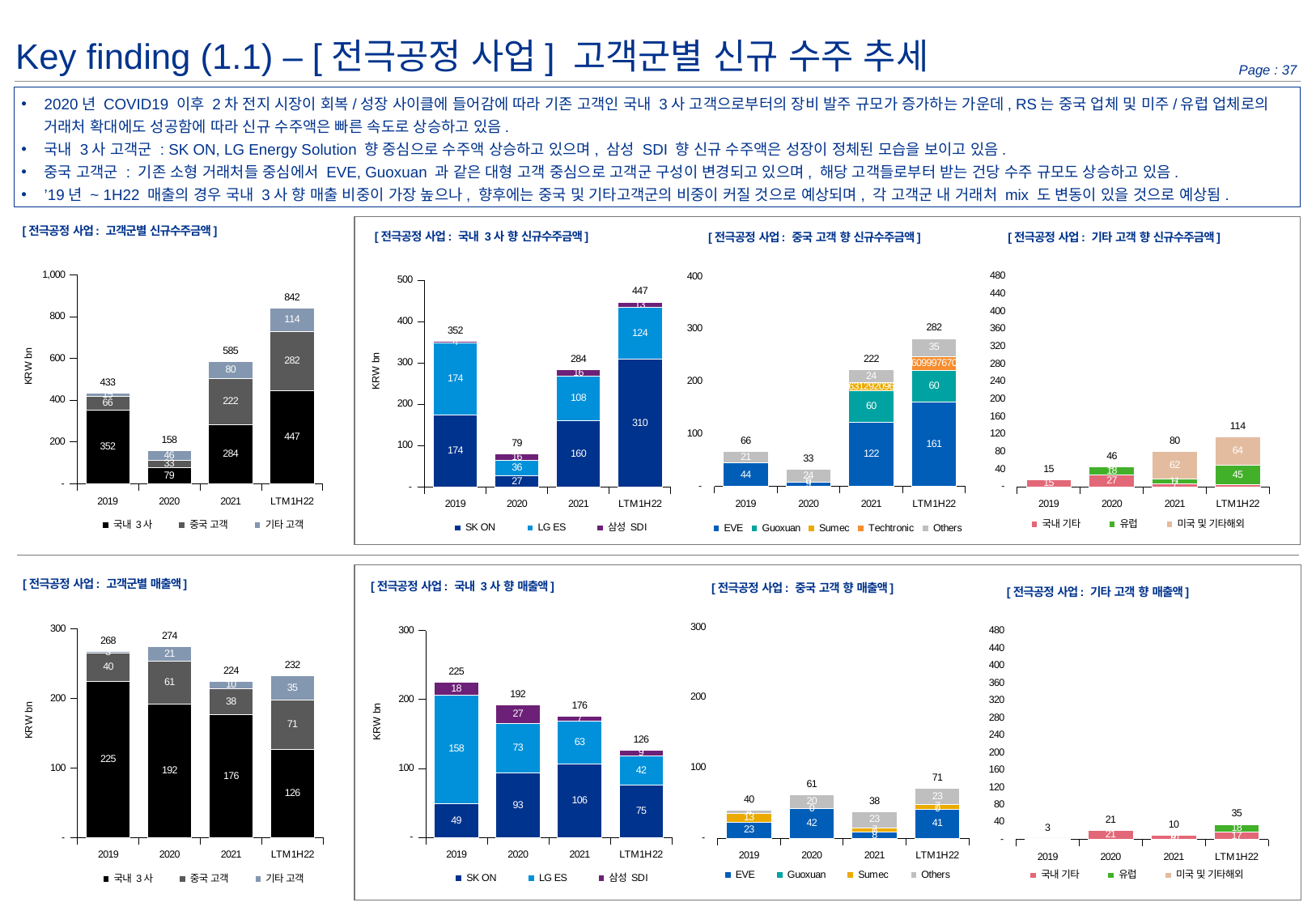

Key finding (1.1) – [전극공정 사업] 고객군별 신규 수주 추세
2020년 COVID19 이후 2차 전지 시장이 회복/성장 사이클에 들어감에 따라 기존 고객인 국내 3사 고객으로부터의 장비 발주 규모가 증가하는 가운데, RS는 중국 업체 및 미주/유럽 업체로의 거래처 확대에도 성공함에 따라 신규 수주액은 빠른 속도로 상승하고 있음.
국내 3사 고객군 : SK ON, LG Energy Solution 향 중심으로 수주액 상승하고 있으며, 삼성 SDI 향 신규 수주액은 성장이 정체된 모습을 보이고 있음.
중국 고객군 : 기존 소형 거래처들 중심에서 EVE, Guoxuan 과 같은 대형 고객 중심으로 고객군 구성이 변경되고 있으며, 해당 고객들로부터 받는 건당 수주 규모도 상승하고 있음.
’19년 ~ 1H22 매출의 경우 국내 3사 향 매출 비중이 가장 높으나, 향후에는 중국 및 기타고객군의 비중이 커질 것으로 예상되며, 각 고객군 내 거래처 mix 도 변동이 있을 것으로 예상됨.

### Chart: [전극공정 사업: 기타 고객 향 신규수주금액]

| Category | 국내 기타 | 유럽 | 미국 및 기타해외 |  | Total |
|---|---|---|---|---|---|
| 2019 | 15486490000.0 | None | 300000.0 | None | 15486790000.0 |
| 2020 | 27457873580.0 | 18349016420.0 | 2759396.0 | None | 45809649396.0 |
| 2021 | 6714973000.0 | 11037364579.0 | 61804184032.0 | None | 79556521611.0 |
| LTM1H22 | 4904705600.0 | 44712974068.0 | 63972344431.0 | None | 113590024099.0 |

### Chart: [전극공정 사업: 고객군별 신규수주금액]

| Category | 국내 3사 | 중국 고객 | 기타 고객 |  |  | Total |
|---|---|---|---|---|---|---|
| 2019 | 351614392039.42883 | 66239116931.5 | 15486790000.0 | None | None | 433340298970.92883 |
| 2020 | 79301879529.0 | 32778834834.0 | 45809649396.0 | None | None | 157890363759.0 |
| 2021 | 283827767230.862 | 221661299093.0 | 79556521611.0 | None | None | 585045587934.862 |
| LTM1H22 | 446819131360.66797 | 281636380093.0 | 113590024099.0 | None | None | 842045535552.668 |

### Chart: [전극공정 사업: 중국 고객 향 신규수주금액]

| Category | EVE | Guoxuan | Sumec | Techtronic | Others | Total |
|---|---|---|---|---|---|---|
| 2019 | 44421959054.8 | None | 724987000.0000014 | None | 21092170876.7 | 66239116931.5 |
| 2020 | 8628782893.0 | 4957674.0 | None | None | 24145094267.0 | 32778834834.0 |
| 2021 | 122165171111.0 | 59528490155.0 | 16312920960.0 | None | 23654716867.0 | 221661299093.0 |
| LTM1H22 | 161426685524.0 | 59589245731.0 | None | 26099976702.0 | 34520472136.0 | 281636380093.0 |

### Chart: [전극공정 사업: 국내 3사 향 신규수주금액]

| Category | SK ON | LG ES | 삼성 SDI |  |  | Total |
|---|---|---|---|---|---|---|
| 2019 | 174265715887.0 | 173814689112.42883 | 3533987040.0 | None | None | 351614392039.42883 |
| 2020 | 27424060527.0 | 36245652127.0 | 15632166875.0 | None | None | 79301879529.0 |
| 2021 | 159840707597.0 | 108429630880.862 | 15557428753.0 | None | None | 283827767230.862 |
| LTM1H22 | 309937342839.0 | 124028017174.668 | 12853771347.0 | None | None | 446819131360.66797 |

### Chart: [전극공정 사업: 기타 고객 향 매출액]

| Category | 국내 기타 | 유럽 | 미국 및 기타해외 |  | Total |
|---|---|---|---|---|---|
| 2019 | 3066950000.0 | 0.0 | 300000.0 | None | 3067250000.0 |
| 2020 | 20936086980.0 | 0.0 | 0.0 | None | 20936086980.0 |
| 2021 | 10234069600.0 | 2505029.0 | 2684000.0 | None | 10239258629.0 |
| LTM1H22 | 16505361600.0 | 18268704057.0 | 0.0 | None | 34774065657.0 |

### Chart: [전극공정 사업: 고객군별 매출액]

| Category | 국내 3사 | 중국 고객 | 기타 고객 |  |  | Total |
|---|---|---|---|---|---|---|
| 2019 | 224959419807.5028 | 39710523869.5 | 3067250000.0 | None | None | 267737193677.0028 |
| 2020 | 192083854551.0 | 61383896942.0 | 20936086980.0 | None | None | 274403838473.0 |
| 2021 | 176269420869.53 | 37756602214.0 | 10239258629.0 | None | None | 224265281712.53 |
| LTM1H22 | 126391203247.0 | 70825603364.0 | 34774065657.0 | None | None | 231990872268.0 |

### Chart: [전극공정 사업: 중국 고객 향 매출액]

| Category | EVE | Guoxuan | Sumec | Others | Total |
|---|---|---|---|---|---|
| 2019 | 22929677103.8 | None | 12811648000.0 | 3969198765.7 | 39710523869.5 |
| 2020 | 41742489876.0 | 4957674.0 | 0.0 | 19636449392.0 | 61383896942.0 |
| 2021 | 8302986030.0 | 43234125.0 | 6645560960.0 | 22764821099.0 | 37756602214.0 |
| LTM1H22 | 41320766873.0 | 89496756.0 | 6645560960.0 | 22769778775.0 | 70825603364.0 |

### Chart: [전극공정 사업: 국내 3사 향 매출액]

| Category | SK ON | LG ES | 삼성 SDI |  |  | Total |
|---|---|---|---|---|---|---|
| 2019 | 48930398600.0 | 157820804807.5028 | 18208216400.0 | None | None | 224959419807.5028 |
| 2020 | 92952939576.0 | 72546477360.0 | 26584437615.0 | None | None | 192083854551.0 |
| 2021 | 106313614206.0 | 62570810144.53 | 7384996519.0 | None | None | 176269420869.53 |
| LTM1H22 | 75412032964.0 | 42266650141.0 | 8712520142.0 | None | None | 126391203247.0 |